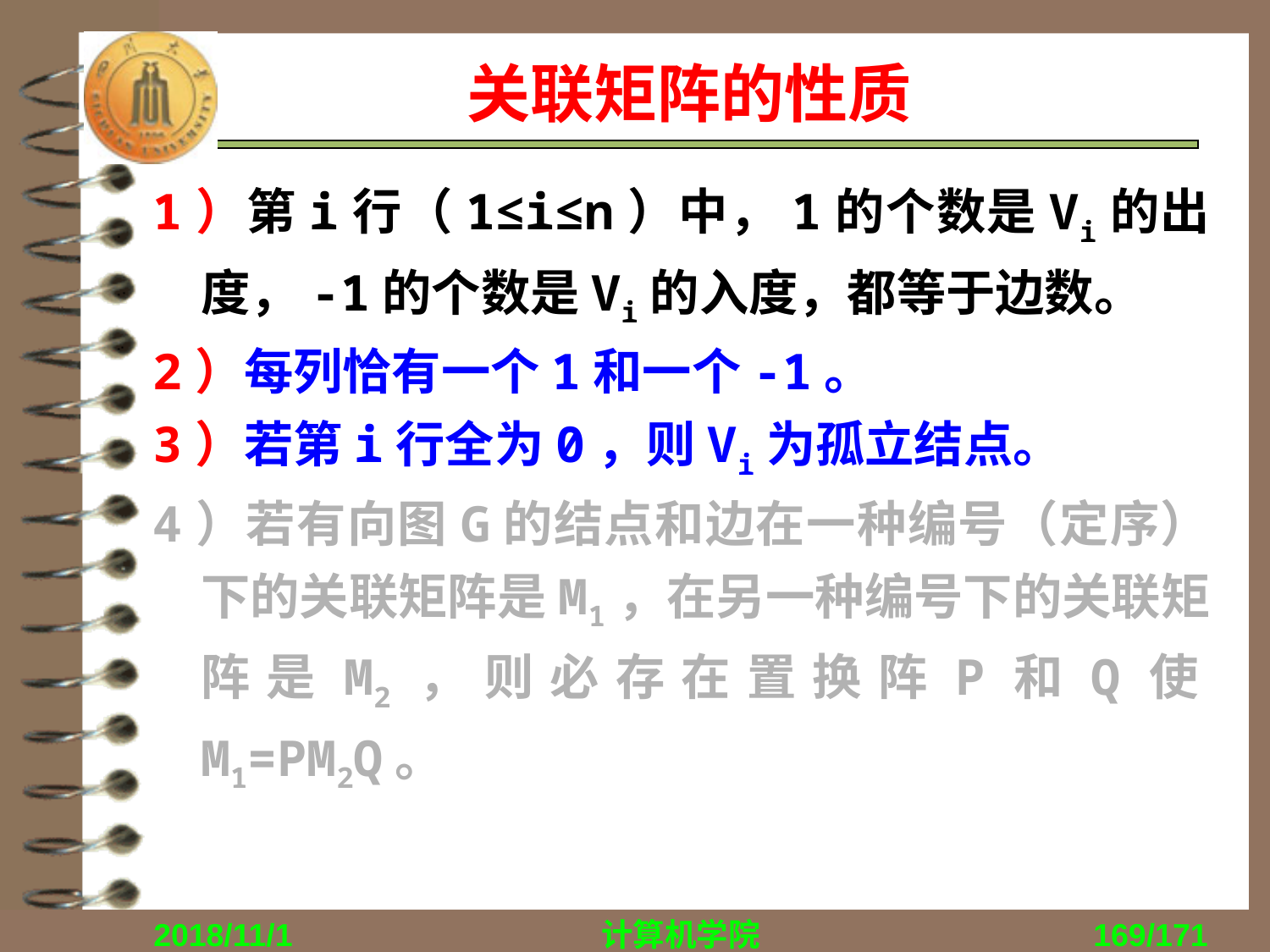

# 关联矩阵的性质
1）第i行（1≤i≤n）中，1的个数是Vi的出度，-1的个数是Vi的入度，都等于边数。
2）每列恰有一个1和一个-1。
3）若第i行全为0，则Vi为孤立结点。
4）若有向图G的结点和边在一种编号（定序）下的关联矩阵是M1，在另一种编号下的关联矩阵是M2，则必存在置换阵P和Q使M1=PM2Q。
2018/11/1
计算机学院
169/171